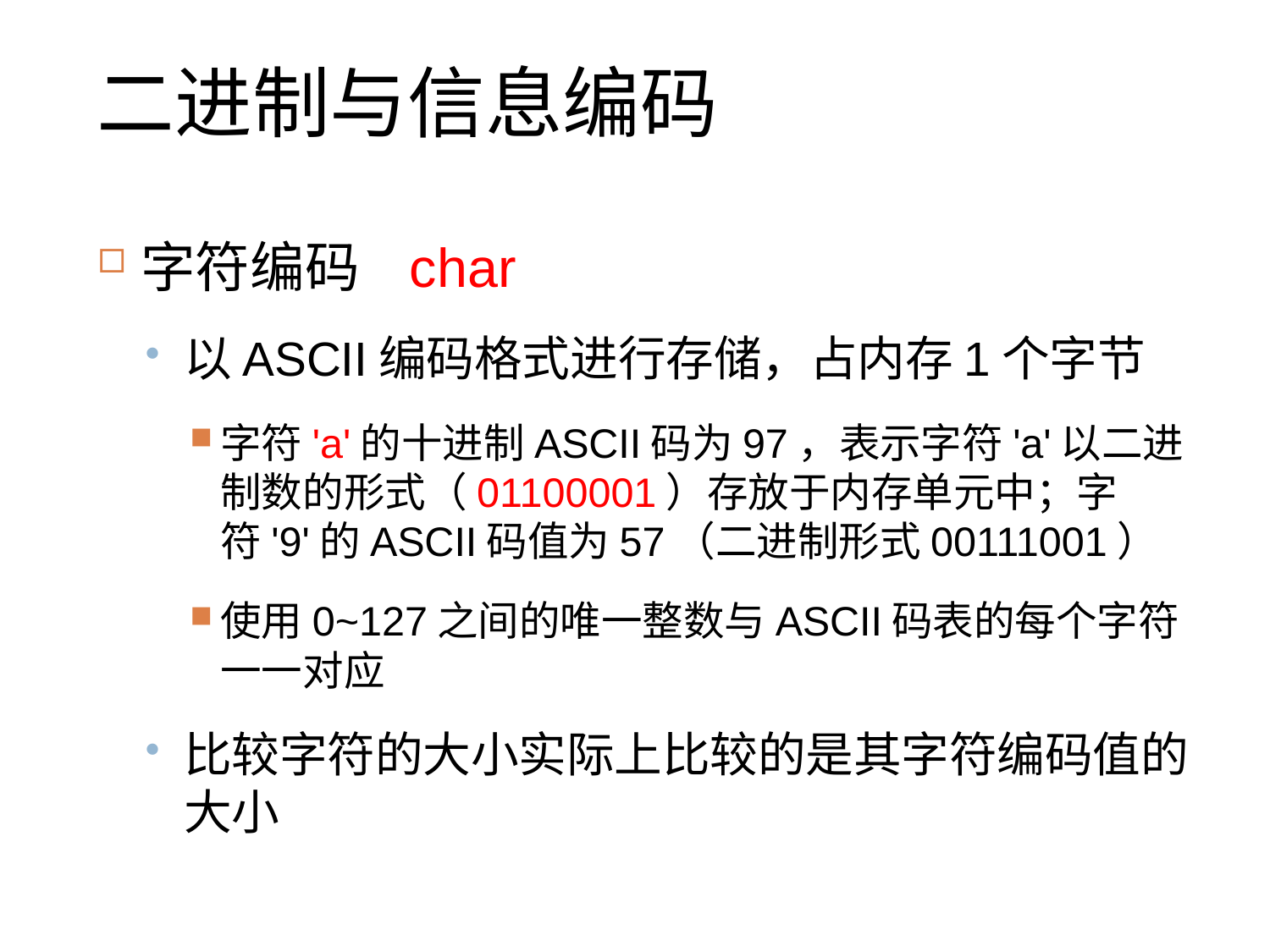

# 二进制与信息编码
字符编码   char
以ASCII编码格式进行存储，占内存1个字节
字符'a'的十进制ASCII码为97，表示字符'a'以二进制数的形式（01100001）存放于内存单元中；字符'9'的ASCII码值为57（二进制形式00111001）
使用0~127之间的唯一整数与ASCII码表的每个字符一一对应
比较字符的大小实际上比较的是其字符编码值的大小